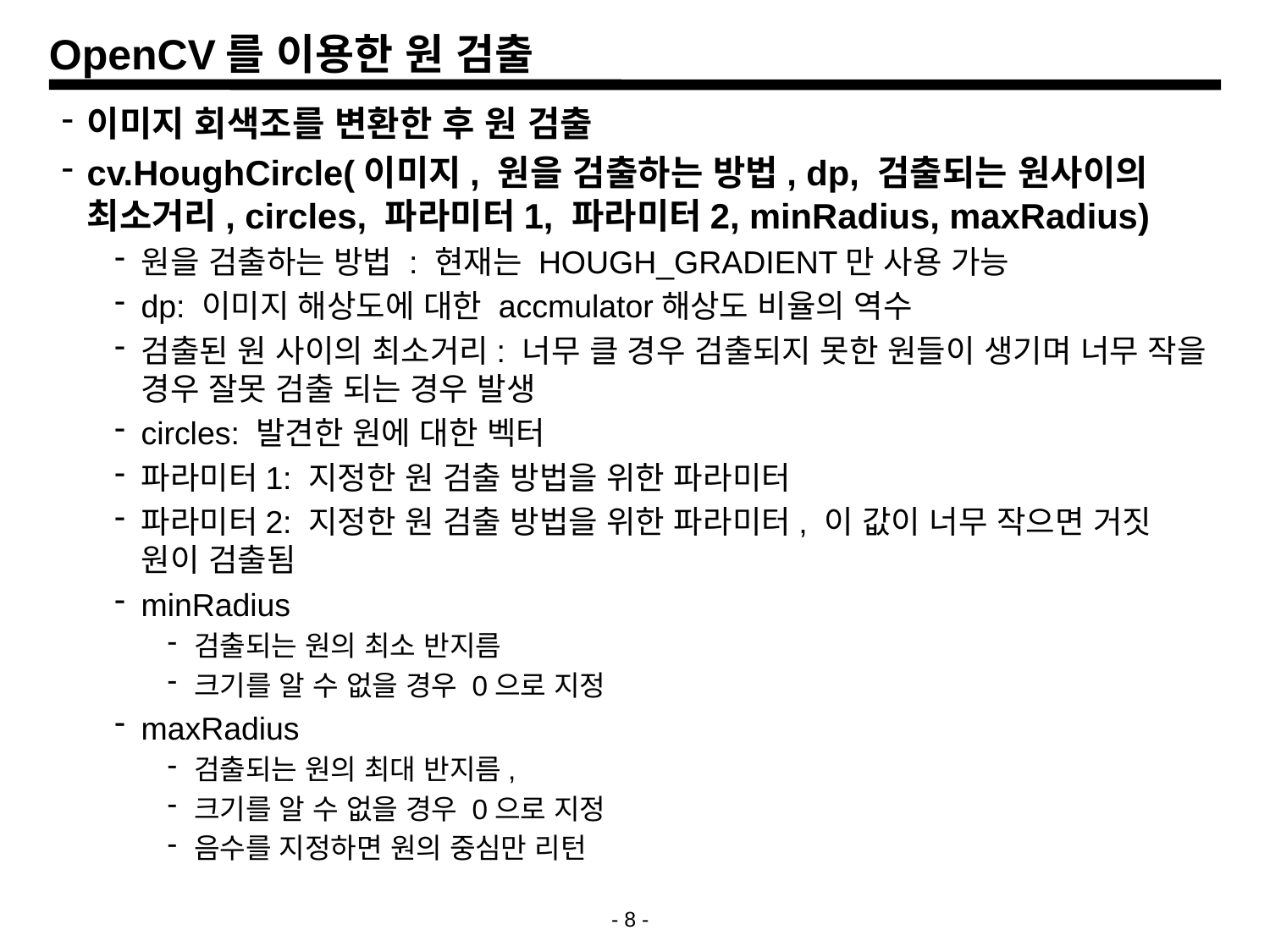

# OpenCV를 이용한 원 검출
이미지 회색조를 변환한 후 원 검출
cv.HoughCircle(이미지, 원을 검출하는 방법, dp, 검출되는 원사이의 최소거리, circles, 파라미터1, 파라미터2, minRadius, maxRadius)
원을 검출하는 방법 : 현재는 HOUGH_GRADIENT만 사용 가능
dp: 이미지 해상도에 대한 accmulator해상도 비율의 역수
검출된 원 사이의 최소거리: 너무 클 경우 검출되지 못한 원들이 생기며 너무 작을 경우 잘못 검출 되는 경우 발생
circles: 발견한 원에 대한 벡터
파라미터1: 지정한 원 검출 방법을 위한 파라미터
파라미터2: 지정한 원 검출 방법을 위한 파라미터, 이 값이 너무 작으면 거짓 원이 검출됨
minRadius
검출되는 원의 최소 반지름
크기를 알 수 없을 경우 0으로 지정
maxRadius
검출되는 원의 최대 반지름,
크기를 알 수 없을 경우 0으로 지정
음수를 지정하면 원의 중심만 리턴
- 8 -